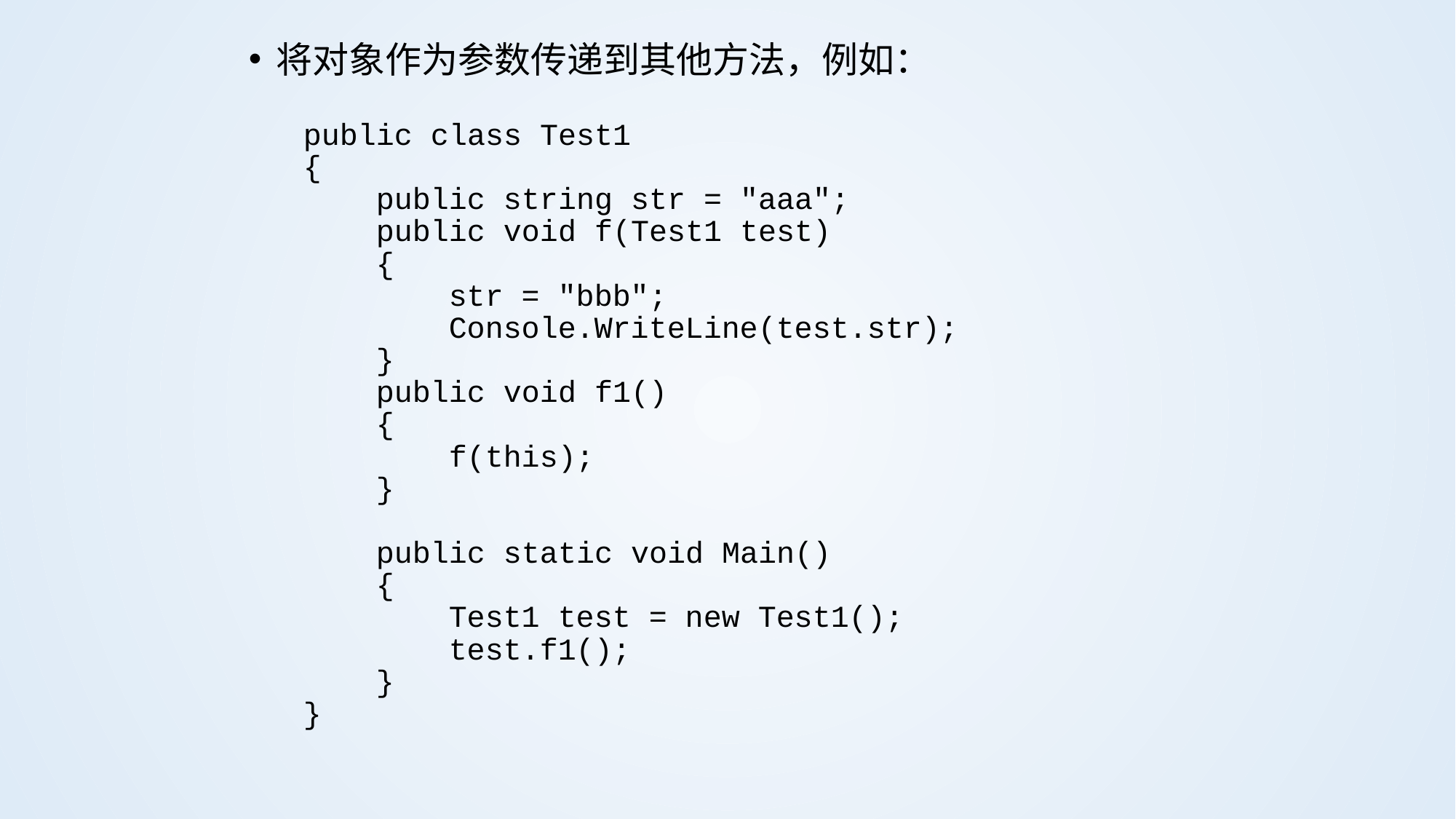

将对象作为参数传递到其他方法，例如：

public class Test1
{
    public string str = "aaa";
    public void f(Test1 test)
    {
        str = "bbb";
        Console.WriteLine(test.str);
    }
    public void f1()
    {
        f(this);
    }

    public static void Main()
    {
        Test1 test = new Test1();
        test.f1();
    }
}